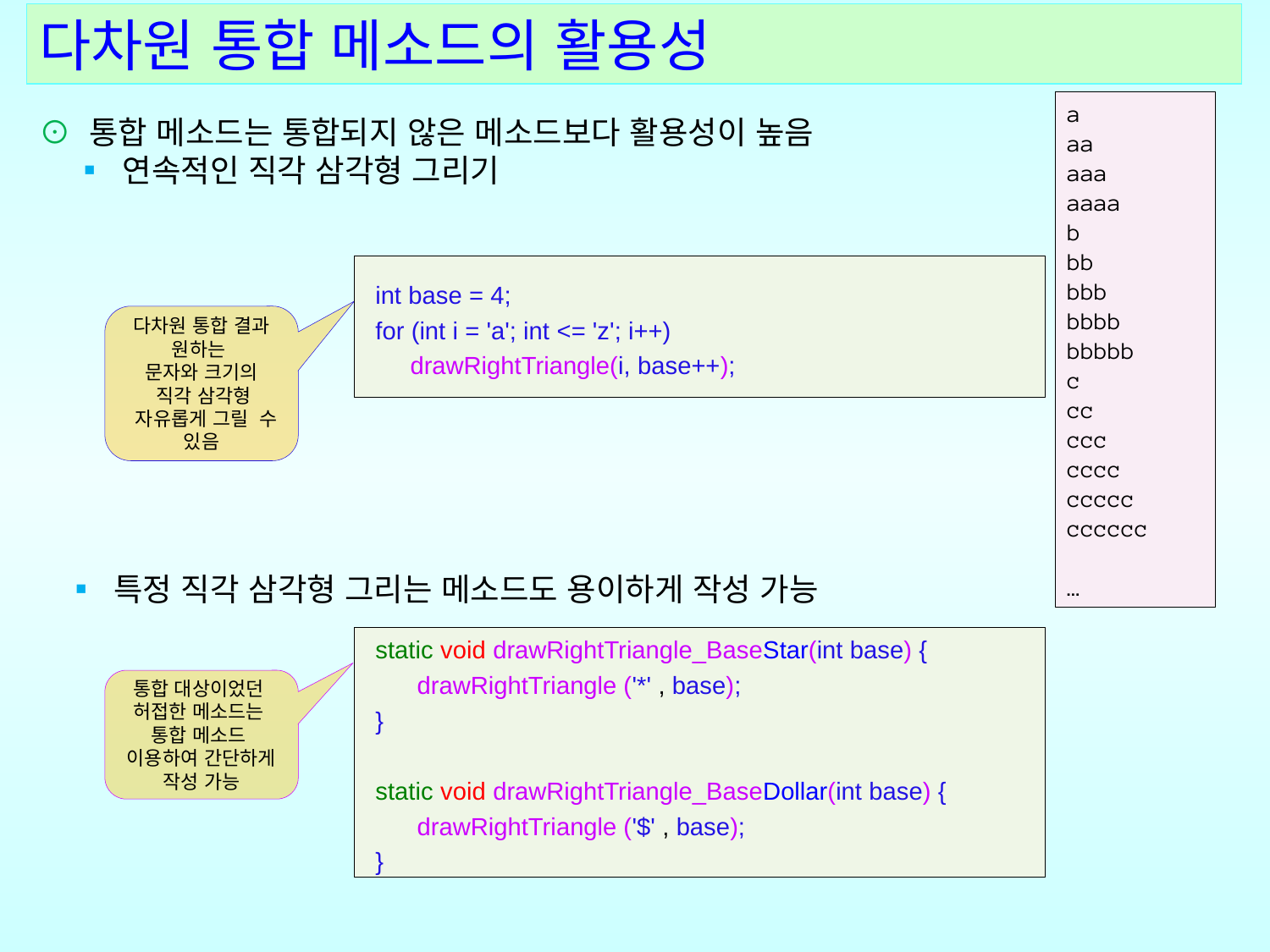

다차원 통합 메소드의 활용성
a
aa
aaa
aaaa
b
bb
bbb
bbbb
bbbbb
c
cc
ccc
cccc
ccccc
cccccc

…
⊙ 통합 메소드는 통합되지 않은 메소드보다 활용성이 높음
    ▪ 연속적인 직각 삼각형 그리기

   ▪ 특정 직각 삼각형 그리는 메소드도 용이하게 작성 가능
int base = 4;
for (int i = 'a'; int <= 'z'; i++)
     drawRightTriangle(i, base++);
다차원 통합 결과
원하는
문자와 크기의
 직각 삼각형
 자유롭게 그릴  수 있음
static void drawRightTriangle_BaseStar(int base) {
      drawRightTriangle ('*' , base);
}

static void drawRightTriangle_BaseDollar(int base) {
      drawRightTriangle ('$' , base);
}
통합 대상이었던
허접한 메소드는
통합 메소드
이용하여 간단하게
작성 가능